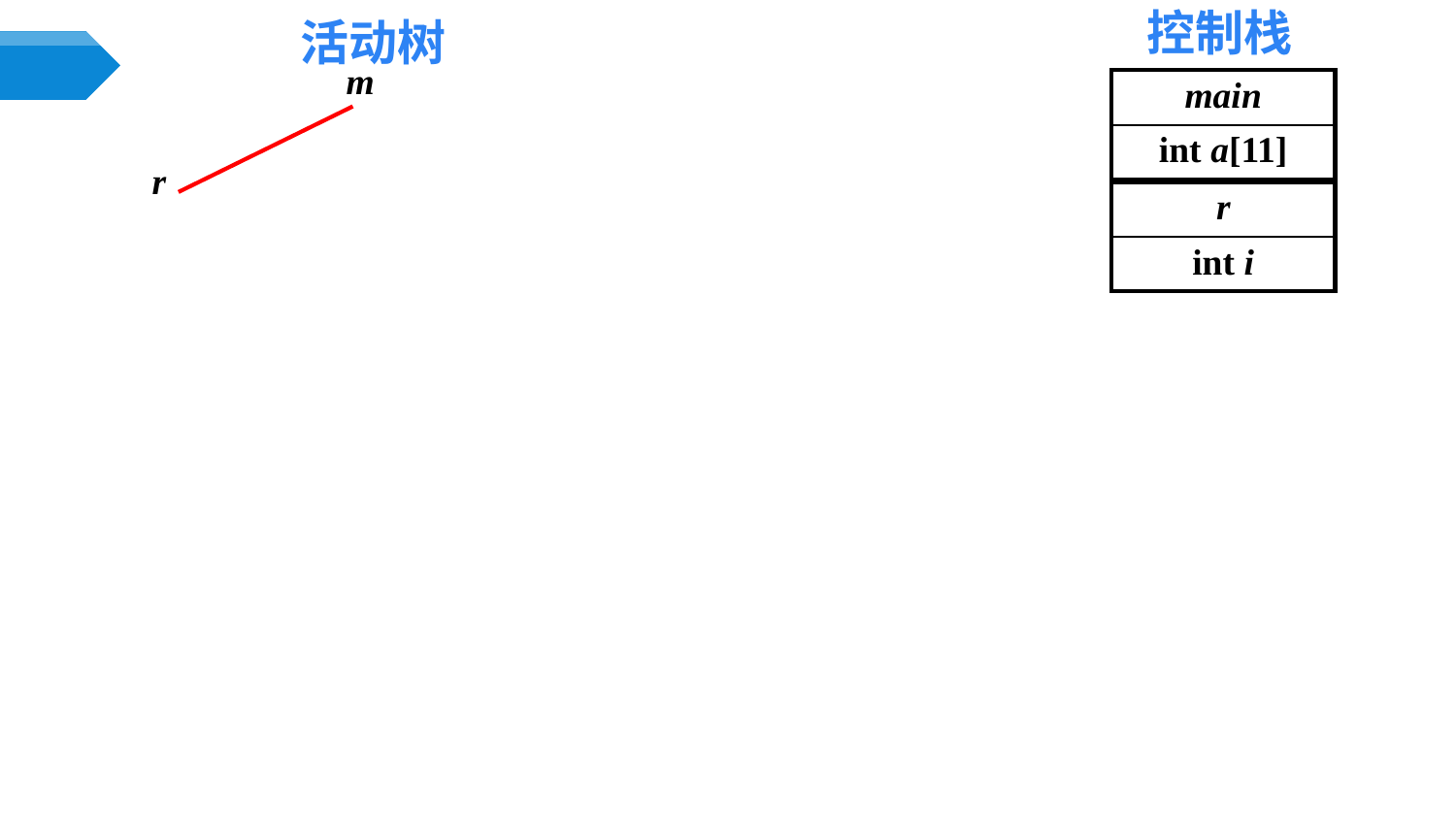

控制栈
活动树
m
| main |
| --- |
| int a[11] |

r
| r |
| --- |
| int i |